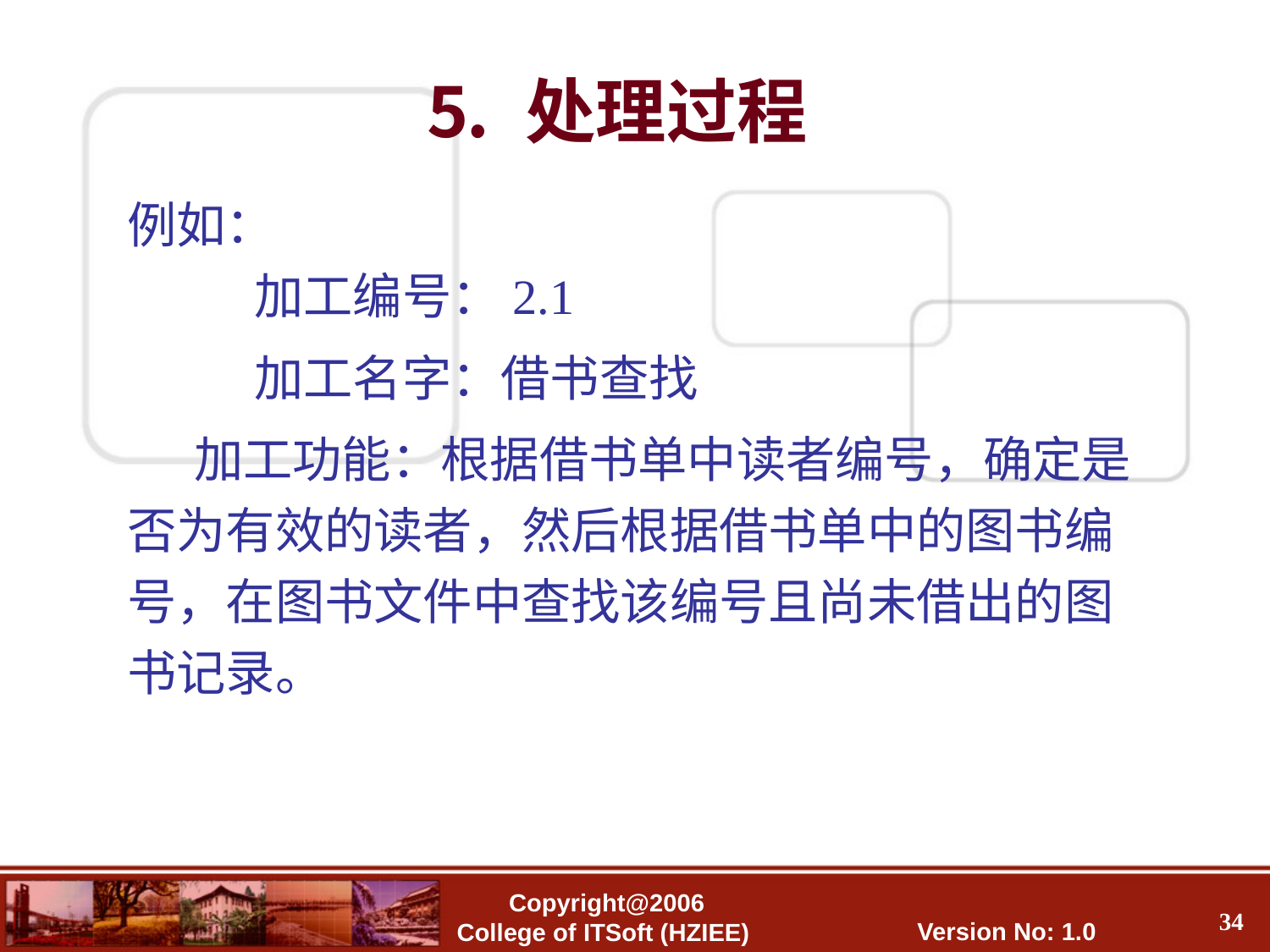

⒌ 处理过程
例如：
	加工编号：2.1
	加工名字：借书查找
     加工功能：根据借书单中读者编号，确定是否为有效的读者，然后根据借书单中的图书编号，在图书文件中查找该编号且尚未借出的图书记录。